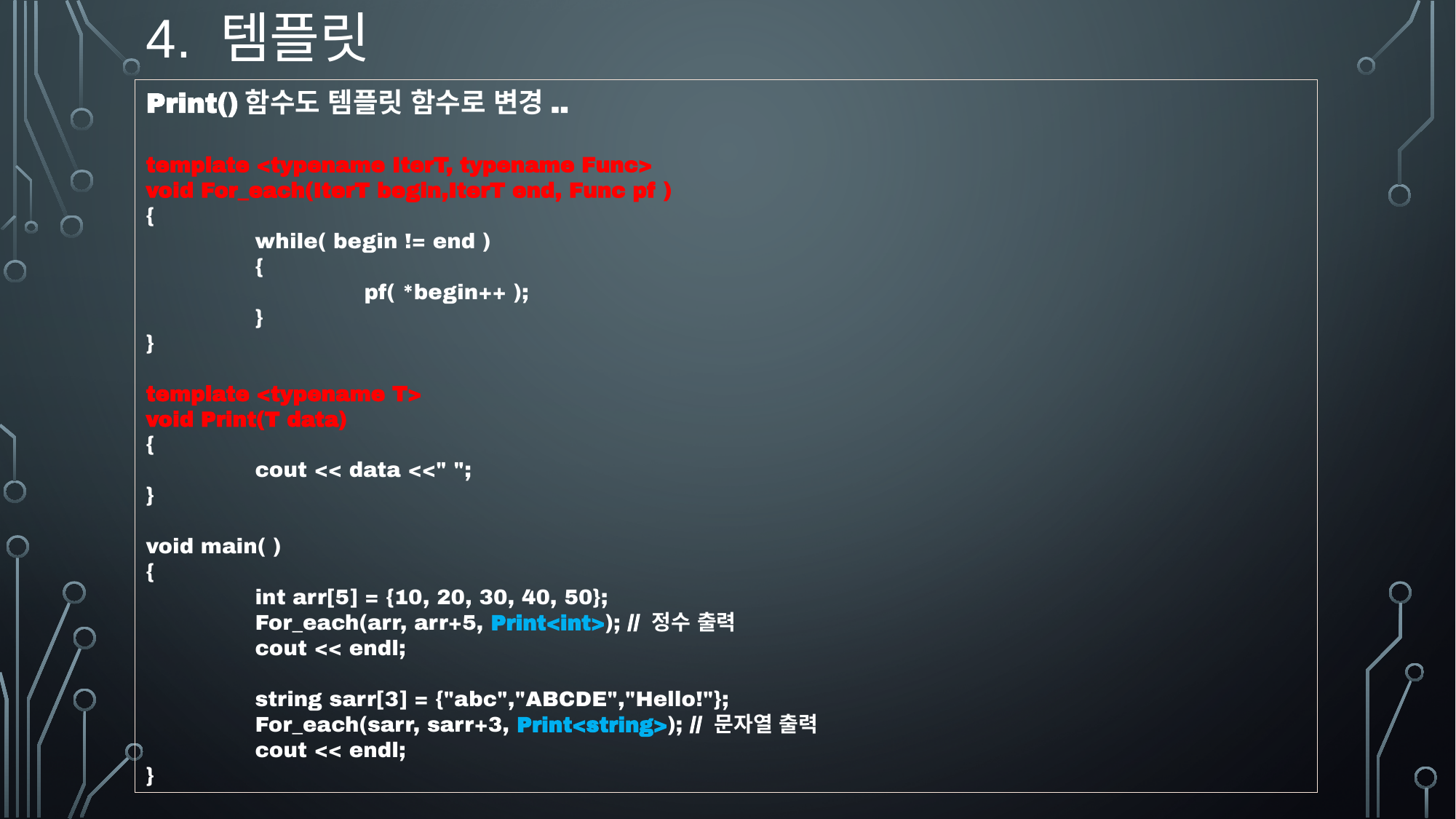

# 4. 템플릿
Print()함수도 템플릿 함수로 변경..

template <typename IterT, typename Func>
void For_each(IterT begin,IterT end, Func pf )
{
    	while( begin != end )
    	{
       		pf( *begin++ );
    	}
}

template <typename T>
void Print(T data)
{
    	cout << data <<" ";
}

void main( )
{
    	int arr[5] = {10, 20, 30, 40, 50};
    	For_each(arr, arr+5, Print<int>); // 정수 출력
   	cout << endl;

	string sarr[3] = {"abc","ABCDE","Hello!"};
    	For_each(sarr, sarr+3, Print<string>); // 문자열 출력
	cout << endl;
}